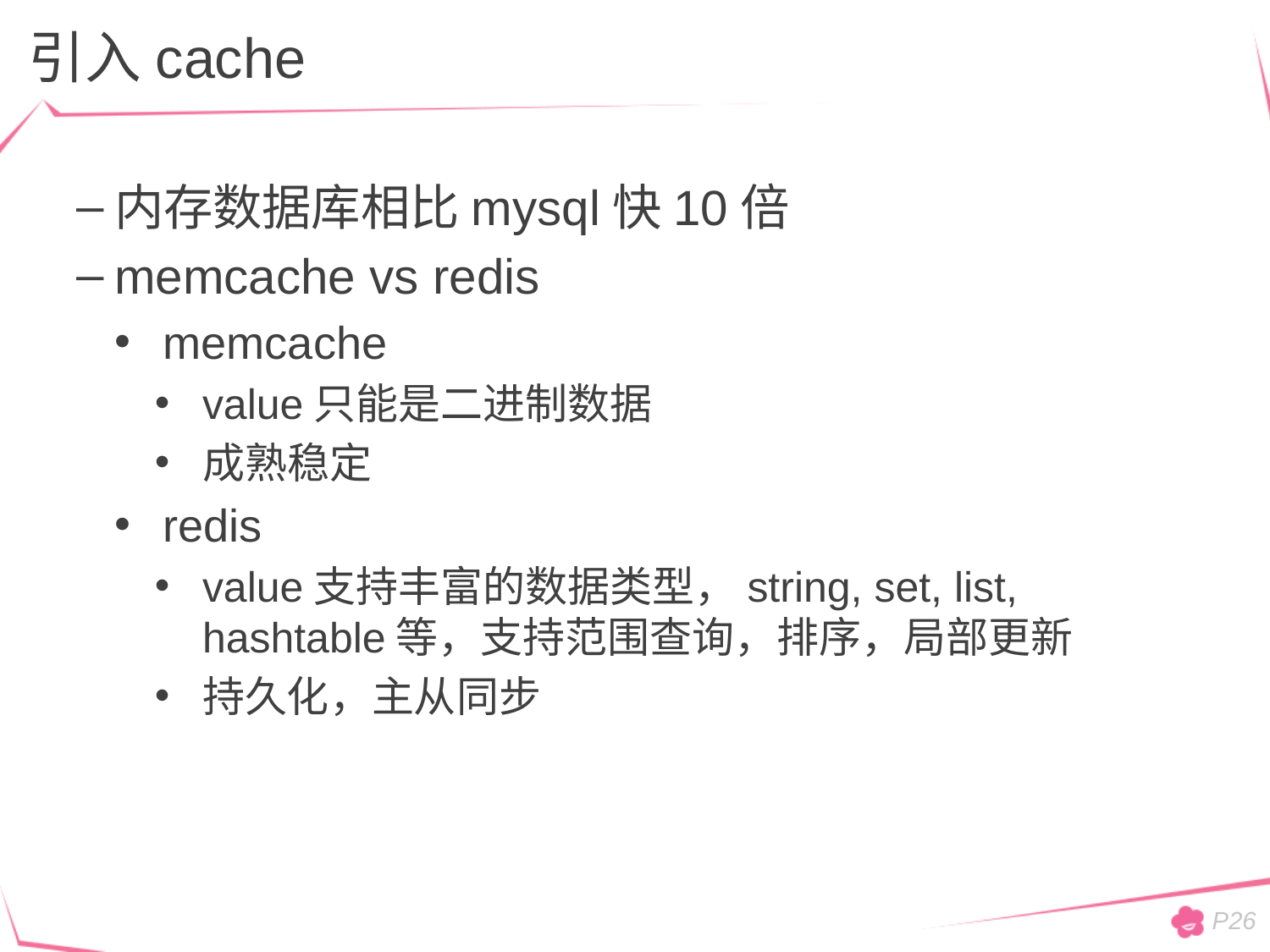

# 引入cache
内存数据库相比mysql快10倍
memcache vs redis
memcache
value只能是二进制数据
成熟稳定
redis
value支持丰富的数据类型，string, set, list, hashtable等，支持范围查询，排序，局部更新
持久化，主从同步
P26